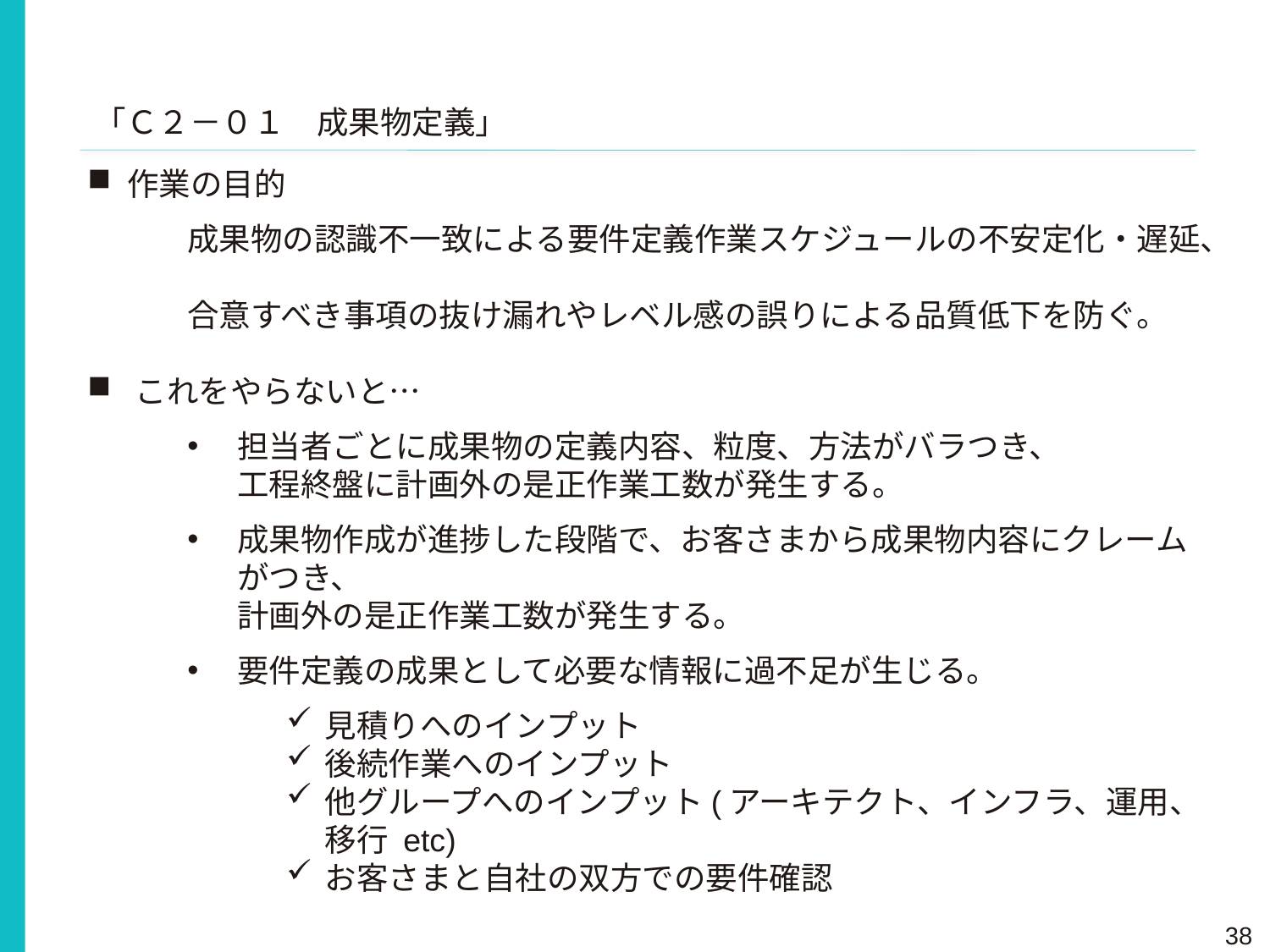

「Ｃ２－０１　成果物定義」
作業の目的

成果物の認識不一致による要件定義作業スケジュールの不安定化・遅延、
合意すべき事項の抜け漏れやレベル感の誤りによる品質低下を防ぐ。

これをやらないと…

担当者ごとに成果物の定義内容、粒度、方法がバラつき、
工程終盤に計画外の是正作業工数が発生する。

成果物作成が進捗した段階で、お客さまから成果物内容にクレームがつき、
計画外の是正作業工数が発生する。

要件定義の成果として必要な情報に過不足が生じる。

見積りへのインプット
後続作業へのインプット
他グループへのインプット(アーキテクト、インフラ、運用、移行 etc)
お客さまと自社の双方での要件確認
38